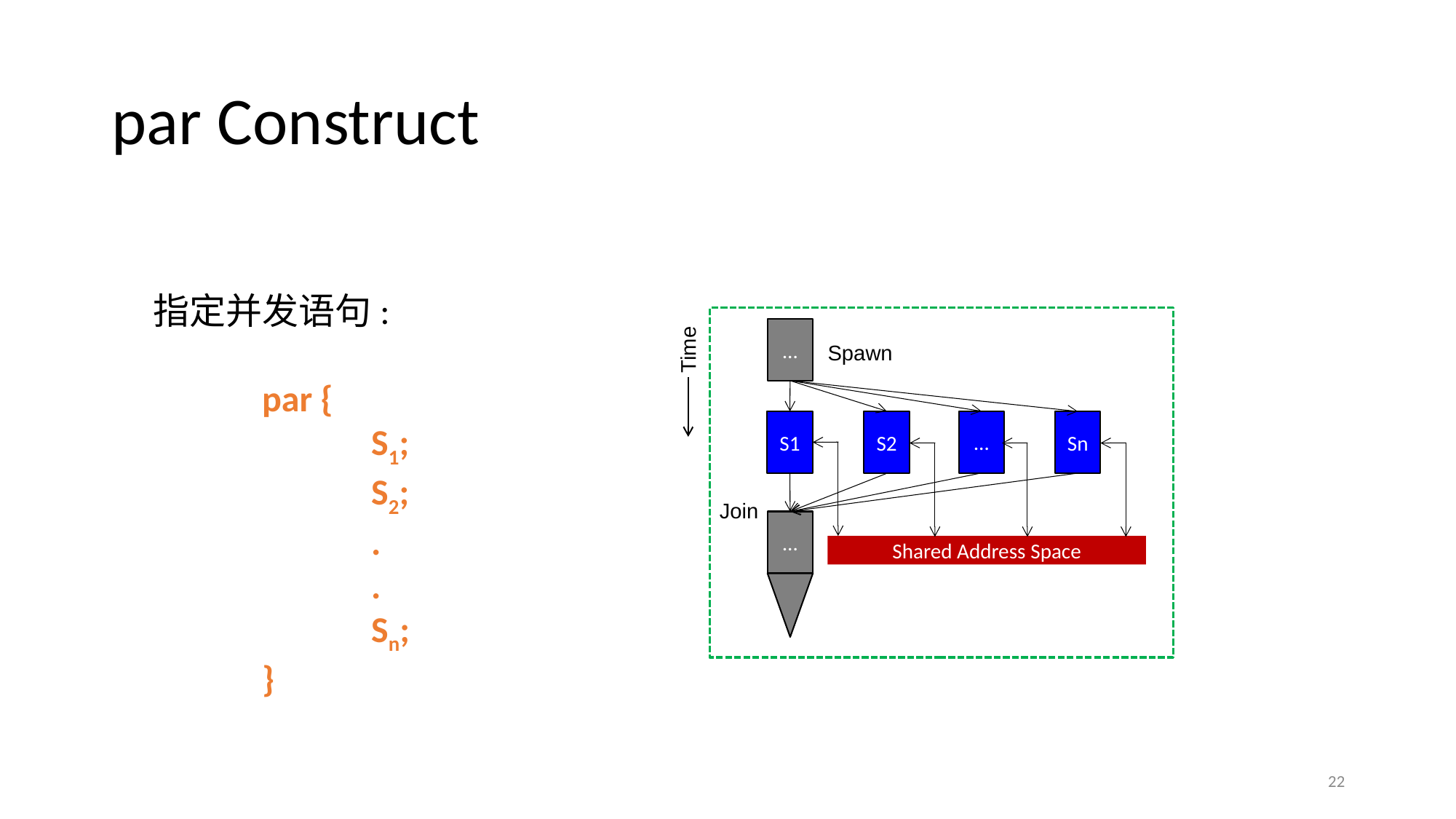

# par Construct
指定并发语句:

	par {
		S1;
		S2;
		.
		.
		Sn;
	}

…
Time
Spawn
…
S1
S2
Sn
Join
…
Shared Address Space

22